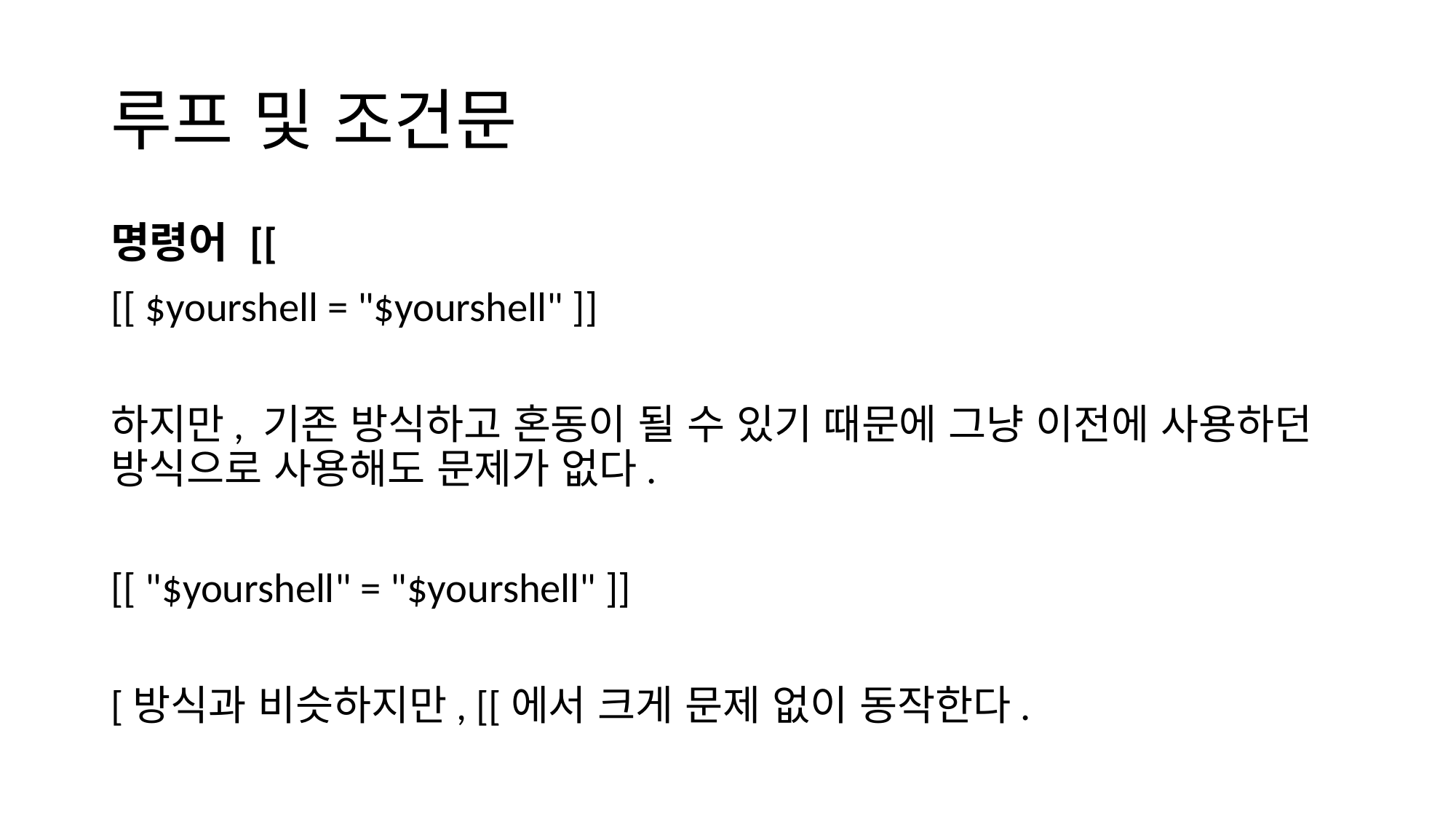

# 루프 및 조건문
명령어 [[
[[ $yourshell = "$yourshell" ]]

하지만, 기존 방식하고 혼동이 될 수 있기 때문에 그냥 이전에 사용하던 방식으로 사용해도 문제가 없다.

[[ "$yourshell" = "$yourshell" ]]

[방식과 비슷하지만, [[에서 크게 문제 없이 동작한다.